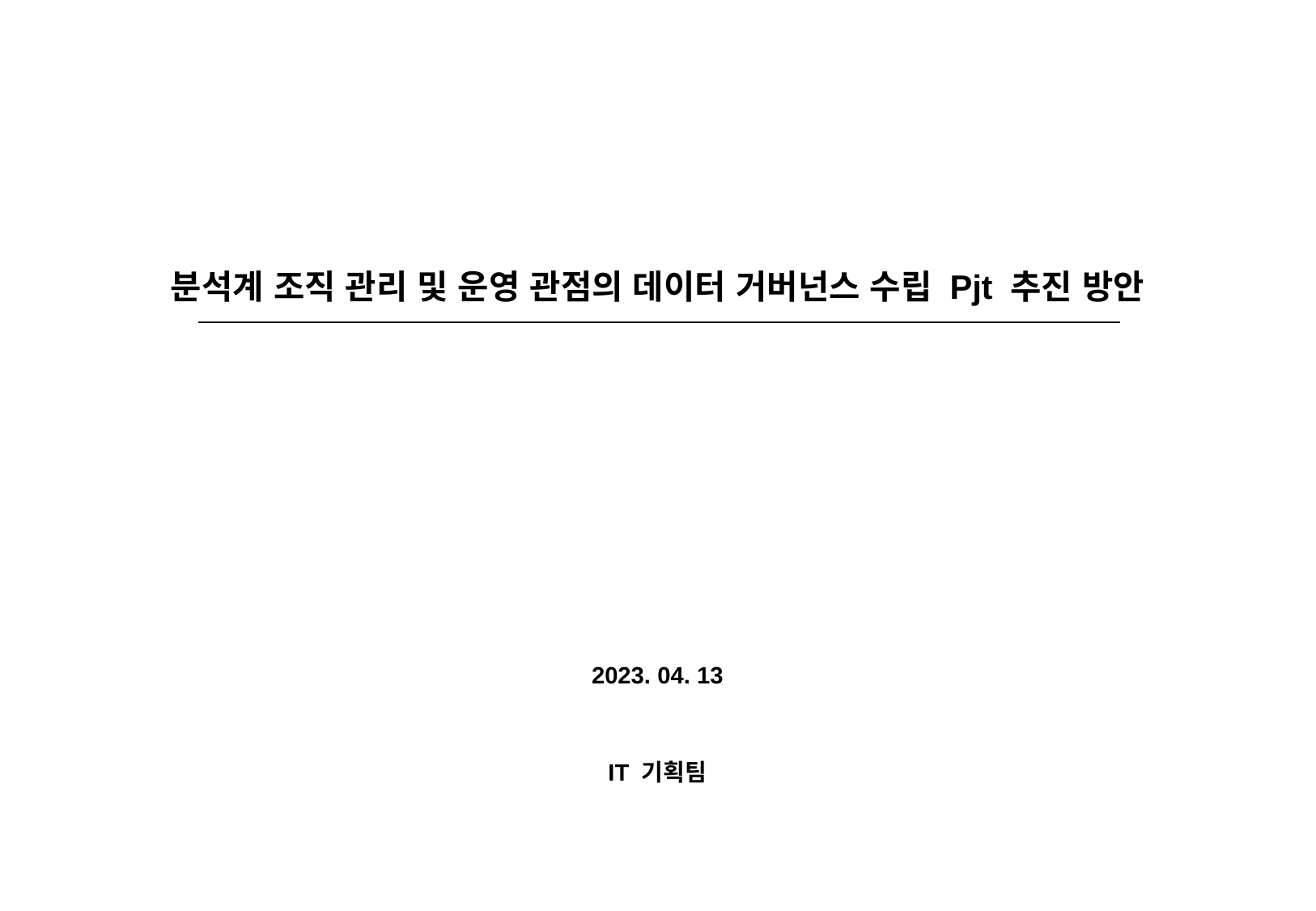

# 분석계 조직 관리 및 운영 관점의 데이터 거버넌스 수립 Pjt 추진 방안
2023. 04. 13
IT 기획팀